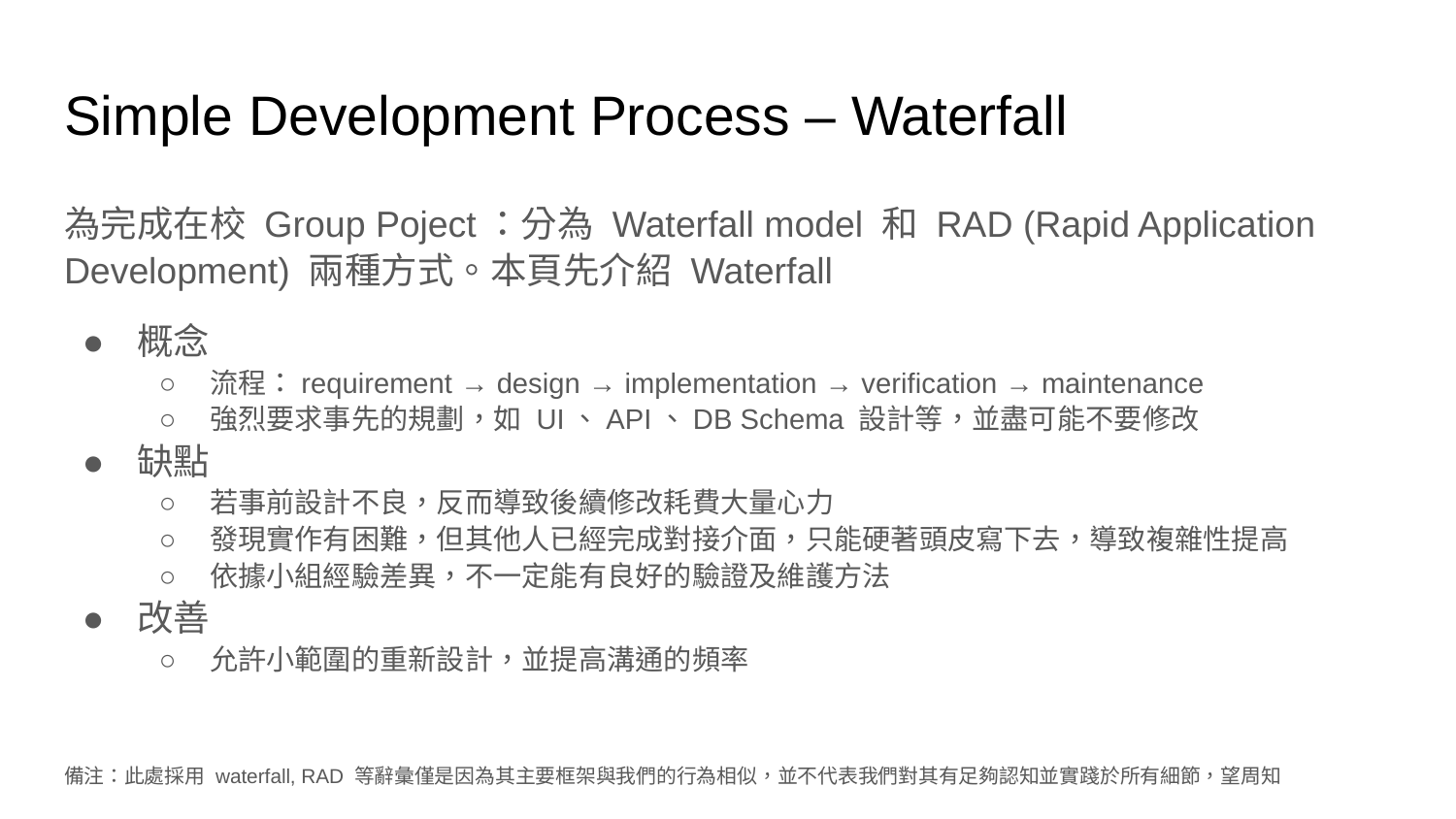

# Simple Development Process – Waterfall
為完成在校 Group Poject：分為 Waterfall model 和 RAD (Rapid Application Development) 兩種方式。本頁先介紹 Waterfall
概念
流程：requirement → design → implementation → verification → maintenance
強烈要求事先的規劃，如 UI、API、DB Schema 設計等，並盡可能不要修改
缺點
若事前設計不良，反而導致後續修改耗費大量心力
發現實作有困難，但其他人已經完成對接介面，只能硬著頭皮寫下去，導致複雜性提高
依據小組經驗差異，不一定能有良好的驗證及維護方法
改善
允許小範圍的重新設計，並提高溝通的頻率
備注：此處採用 waterfall, RAD 等辭彙僅是因為其主要框架與我們的行為相似，並不代表我們對其有足夠認知並實踐於所有細節，望周知